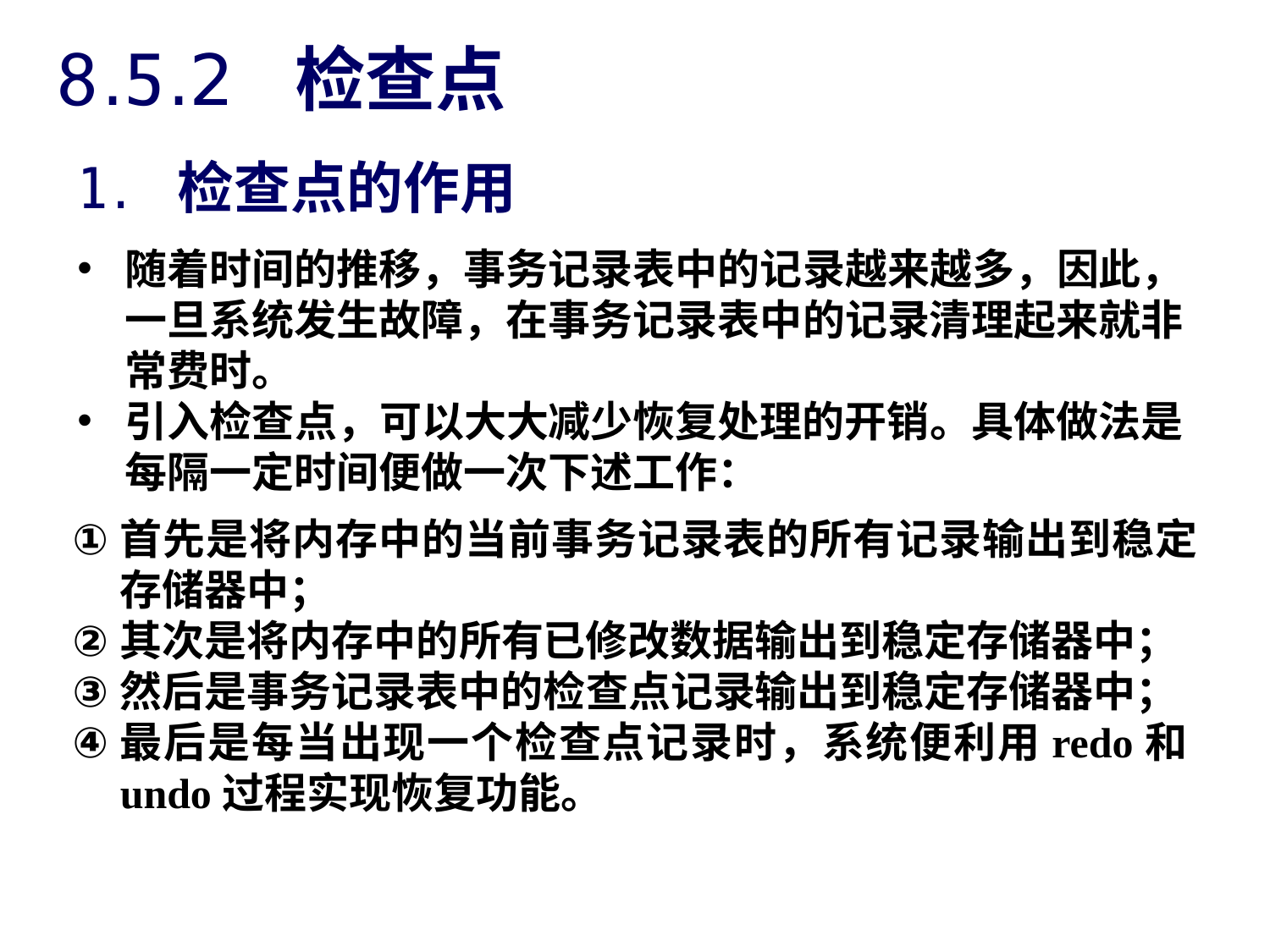

# 8.5.2  检查点
1.  检查点的作用
随着时间的推移，事务记录表中的记录越来越多，因此，一旦系统发生故障，在事务记录表中的记录清理起来就非常费时。
引入检查点，可以大大减少恢复处理的开销。具体做法是每隔一定时间便做一次下述工作：
首先是将内存中的当前事务记录表的所有记录输出到稳定存储器中；
其次是将内存中的所有已修改数据输出到稳定存储器中；
然后是事务记录表中的检查点记录输出到稳定存储器中；
最后是每当出现一个检查点记录时，系统便利用redo和undo过程实现恢复功能。
76